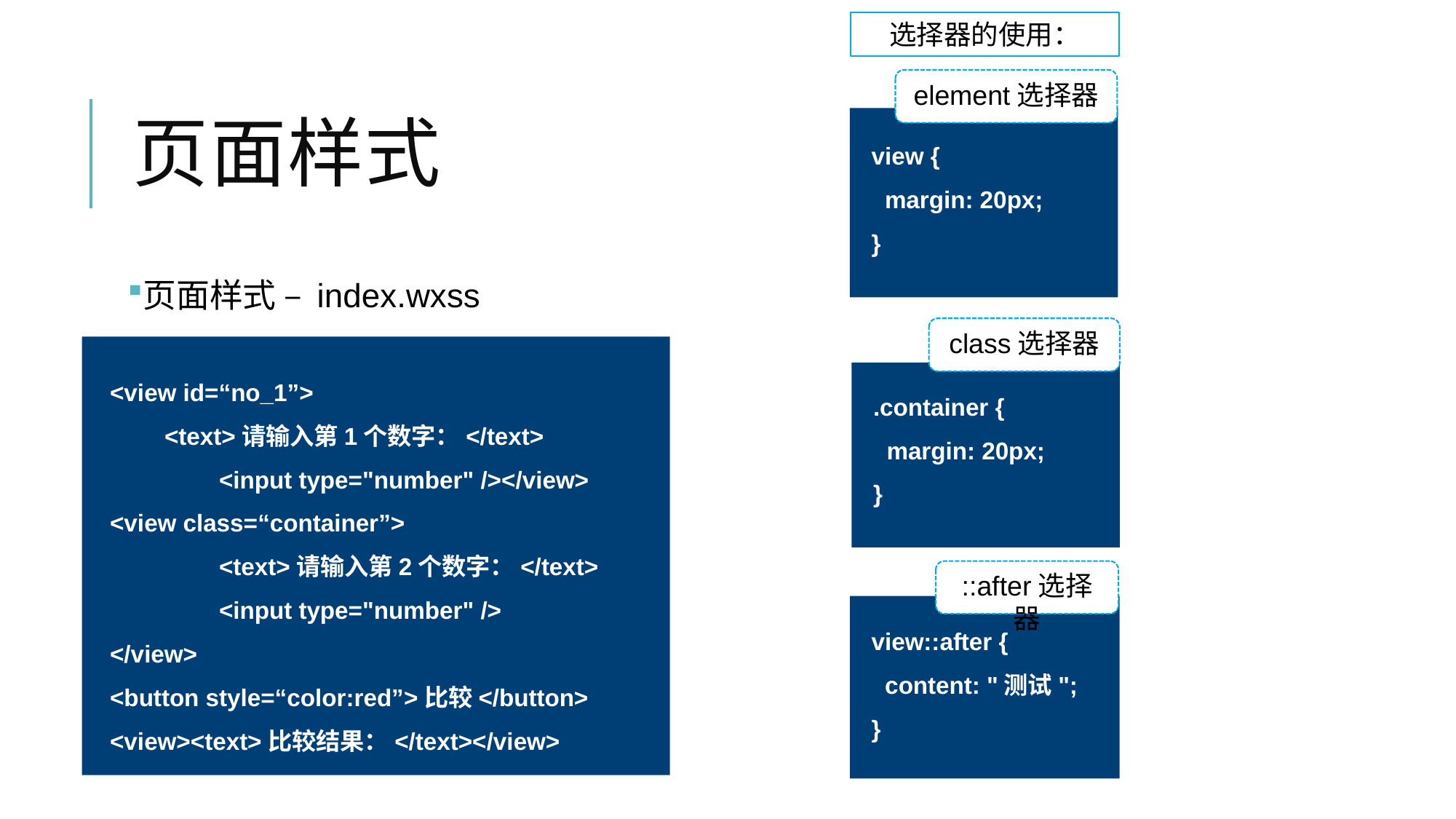

选择器的使用：
element选择器
# 页面样式

view {
  margin: 20px;
}

页面样式 – index.wxss
class选择器

<view id=“no_1”>
<text>请输入第1个数字：</text>
	<input type="number" /></view>
<view class=“container”>
	<text>请输入第2个数字：</text>
	<input type="number" />
</view>
<button style=“color:red”>比较</button>
<view><text>比较结果：</text></view>

.container {
  margin: 20px;
}

::after选择器

view::after {
  content: "测试";
}